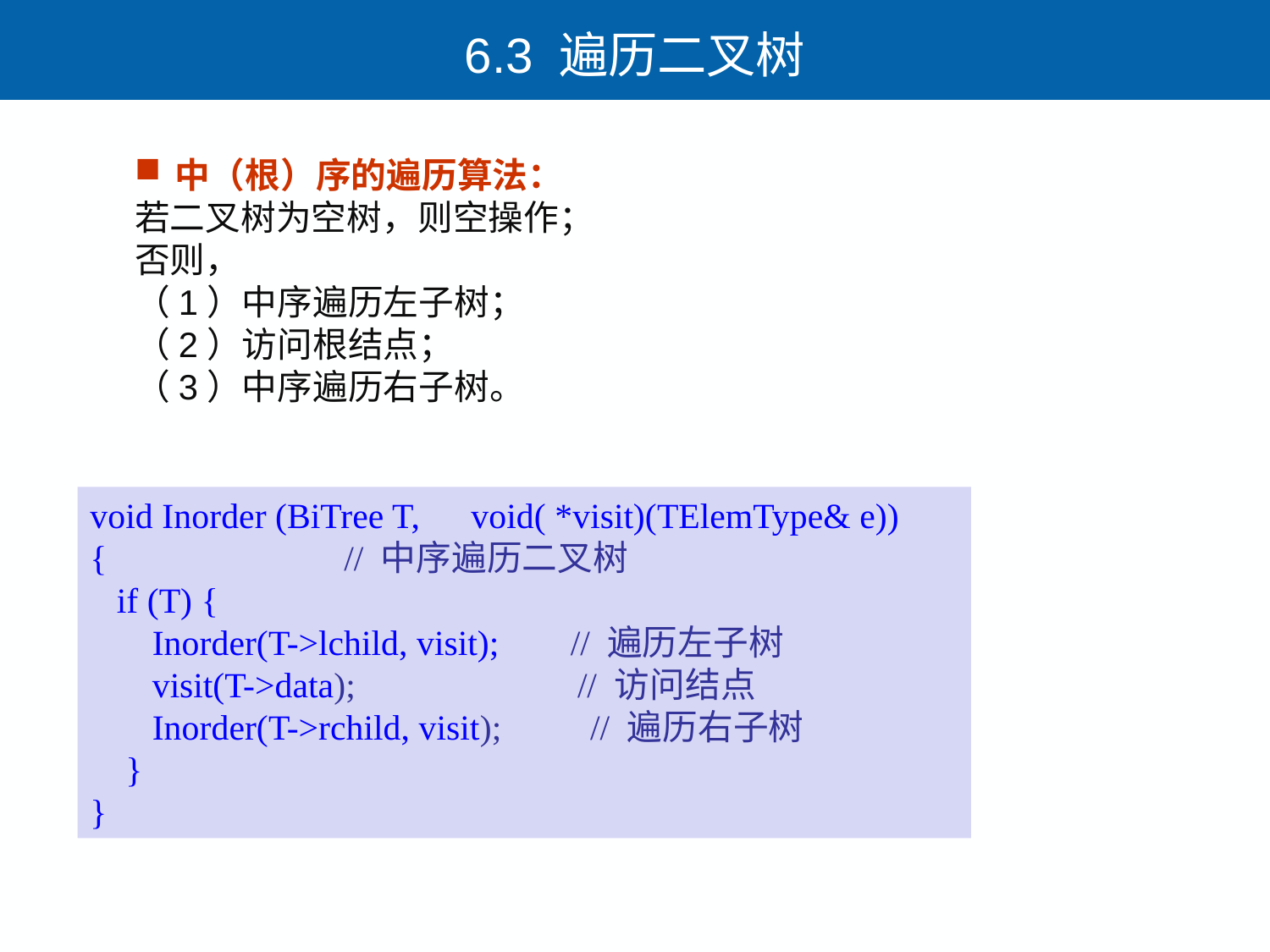

6.3 遍历二叉树
中（根）序的遍历算法：
若二叉树为空树，则空操作；
否则，
（1）中序遍历左子树；
（2）访问根结点；
（3）中序遍历右子树。

void Inorder (BiTree T,  	void( *visit)(TElemType& e))
{ 		// 中序遍历二叉树
   if (T) {
       Inorder(T->lchild, visit);        // 遍历左子树
       visit(T->data);                         // 访问结点
       Inorder(T->rchild, visit);          // 遍历右子树
    }
}